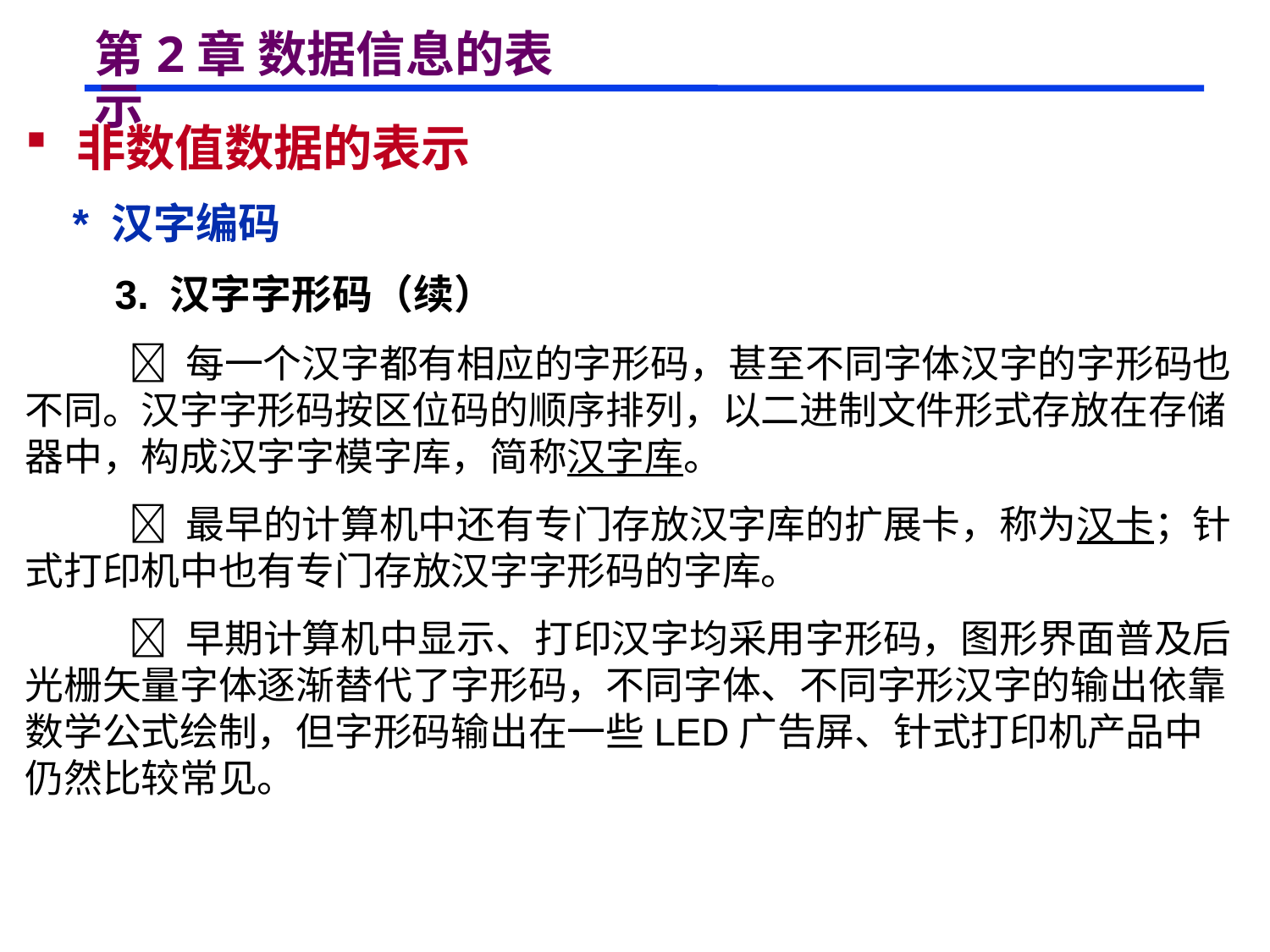

# 第2章 数据信息的表示
 非数值数据的表示
    * 汉字编码
        3. 汉字字形码（续）
            • 每一个汉字都有相应的字形码，甚至不同字体汉字的字形码也不同。汉字字形码按区位码的顺序排列，以二进制文件形式存放在存储器中，构成汉字字模字库，简称汉字库。
            • 最早的计算机中还有专门存放汉字库的扩展卡，称为汉卡；针式打印机中也有专门存放汉字字形码的字库。
            • 早期计算机中显示、打印汉字均采用字形码，图形界面普及后光栅矢量字体逐渐替代了字形码，不同字体、不同字形汉字的输出依靠数学公式绘制，但字形码输出在一些LED广告屏、针式打印机产品中仍然比较常见。